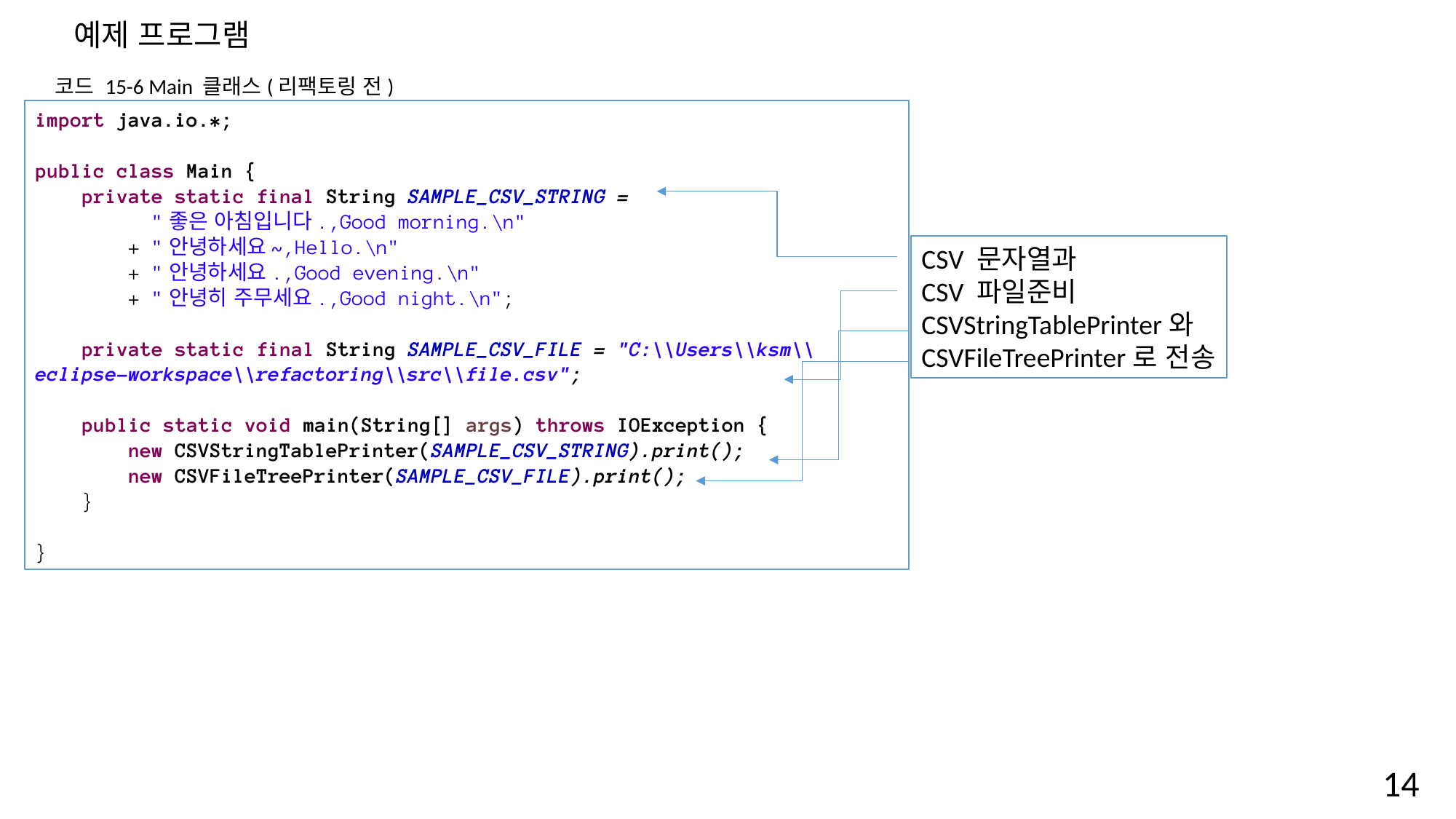

예제 프로그램
코드 15-6 Main 클래스(리팩토링 전)
import java.io.*;

public class Main {
    private static final String SAMPLE_CSV_STRING =
          "좋은 아침입니다.,Good morning.\n"
        + "안녕하세요~,Hello.\n"
        + "안녕하세요.,Good evening.\n"
        + "안녕히 주무세요.,Good night.\n";

    private static final String SAMPLE_CSV_FILE = "C:\\Users\\ksm\\eclipse-workspace\\refactoring\\src\\file.csv";

    public static void main(String[] args) throws IOException {
        new CSVStringTablePrinter(SAMPLE_CSV_STRING).print();
        new CSVFileTreePrinter(SAMPLE_CSV_FILE).print();
    }

}
CSV 문자열과
CSV 파일준비
CSVStringTablePrinter와
CSVFileTreePrinter로 전송
14